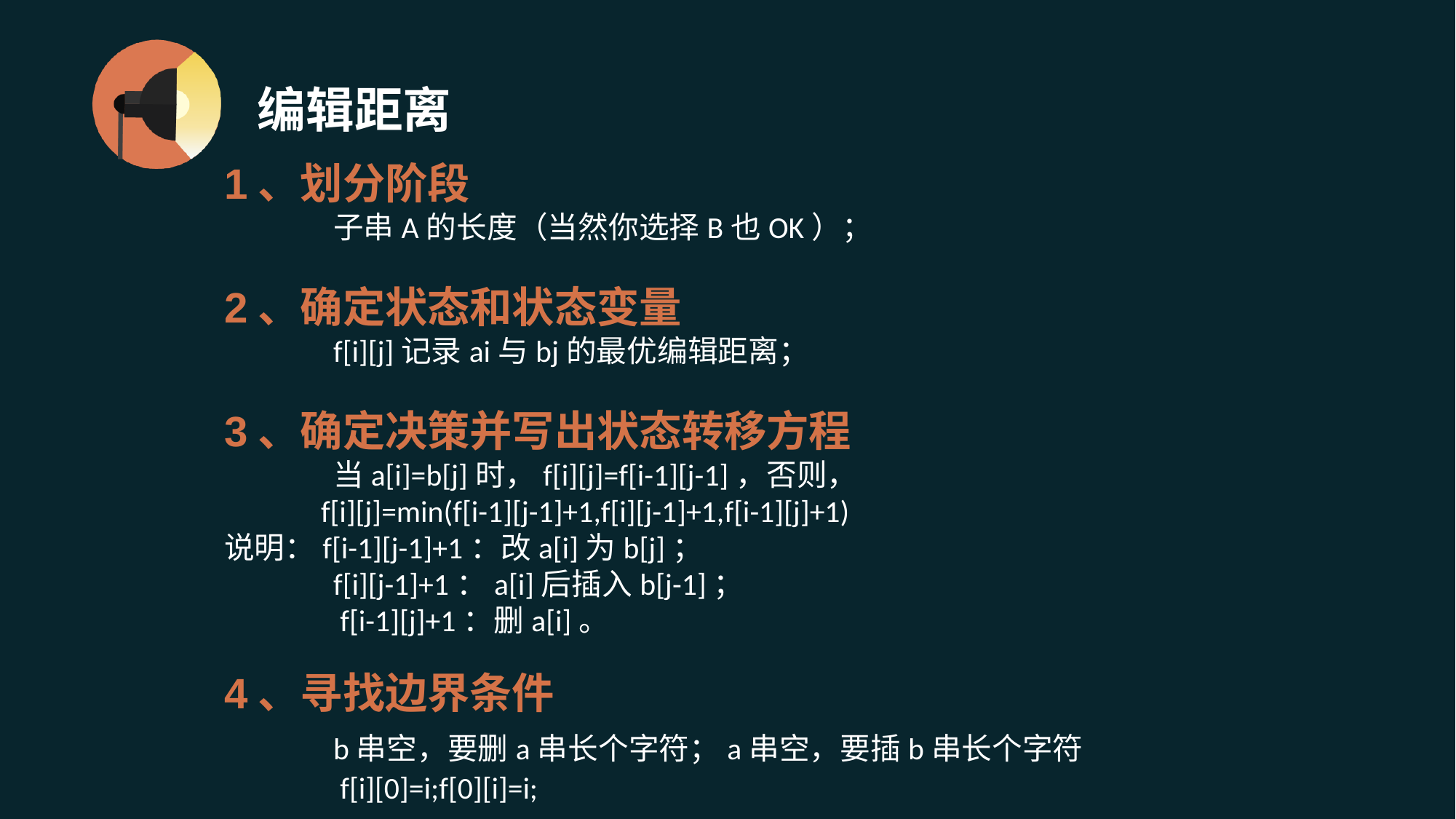

# 编辑距离
1、划分阶段
	子串A的长度（当然你选择B也OK）；

2、确定状态和状态变量
	f[i][j]记录ai与bj的最优编辑距离；

3、确定决策并写出状态转移方程
	当a[i]=b[j]时，f[i][j]=f[i-1][j-1]，否则，
              f[i][j]=min(f[i-1][j-1]+1,f[i][j-1]+1,f[i-1][j]+1)
说明：f[i-1][j-1]+1：改a[i]为b[j]；
    	f[i][j-1]+1：a[i]后插入b[j-1]；
   	 f[i-1][j]+1：删a[i]。

4、寻找边界条件
	b串空，要删a串长个字符；a串空，要插b串长个字符
	 f[i][0]=i;f[0][i]=i;